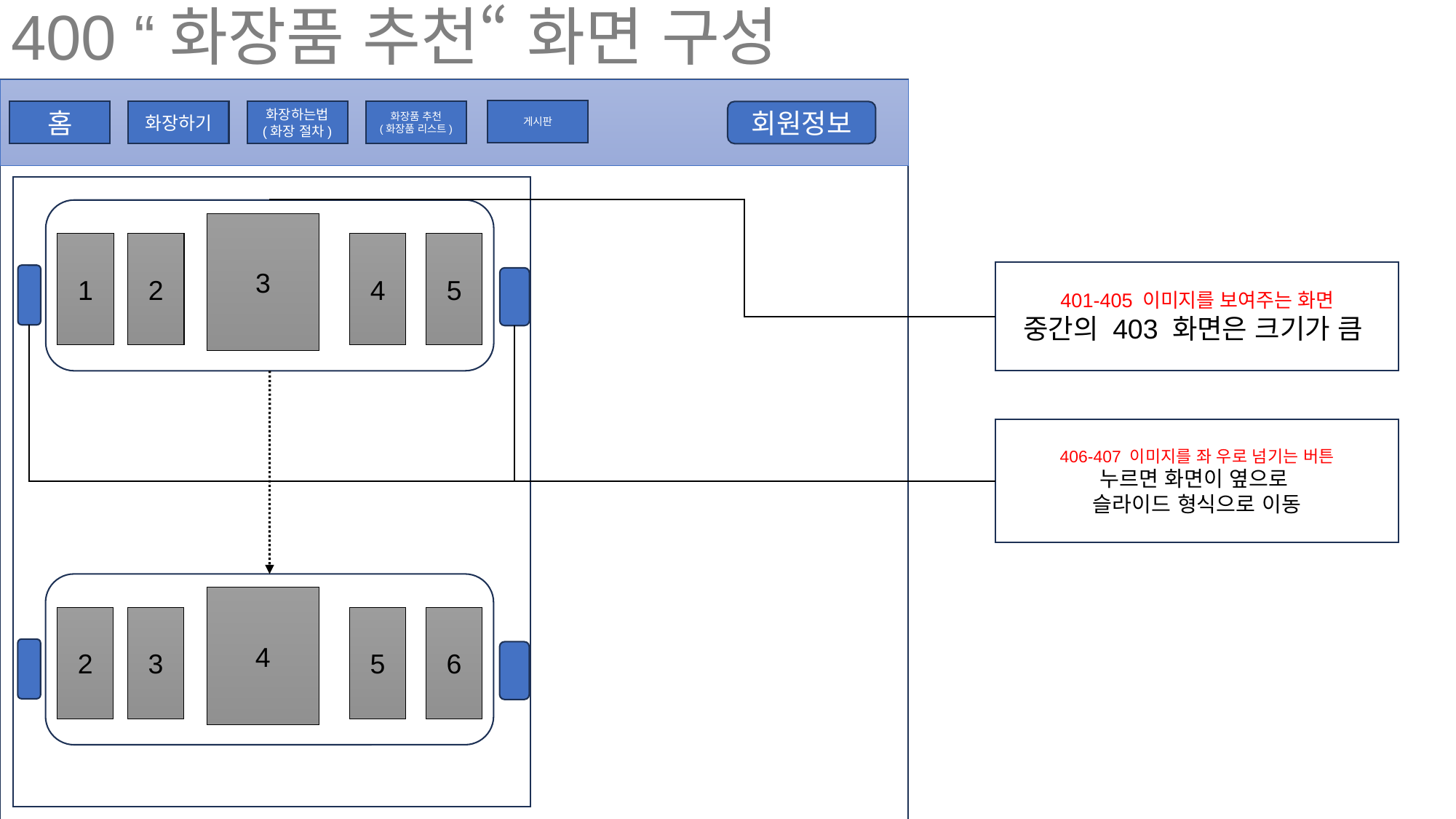

# 400 “화장품 추천“ 화면 구성

게시판
회원정보
화장품 추천
(화장품 리스트)
화장하기
화장하는법
(화장 절차)
홈

3
1
2
4
5
401-405 이미지를 보여주는 화면
중간의 403 화면은 크기가 큼

406-407 이미지를 좌 우로 넘기는 버튼
누르면 화면이 옆으로
슬라이드 형식으로 이동

4
2
3
5
6